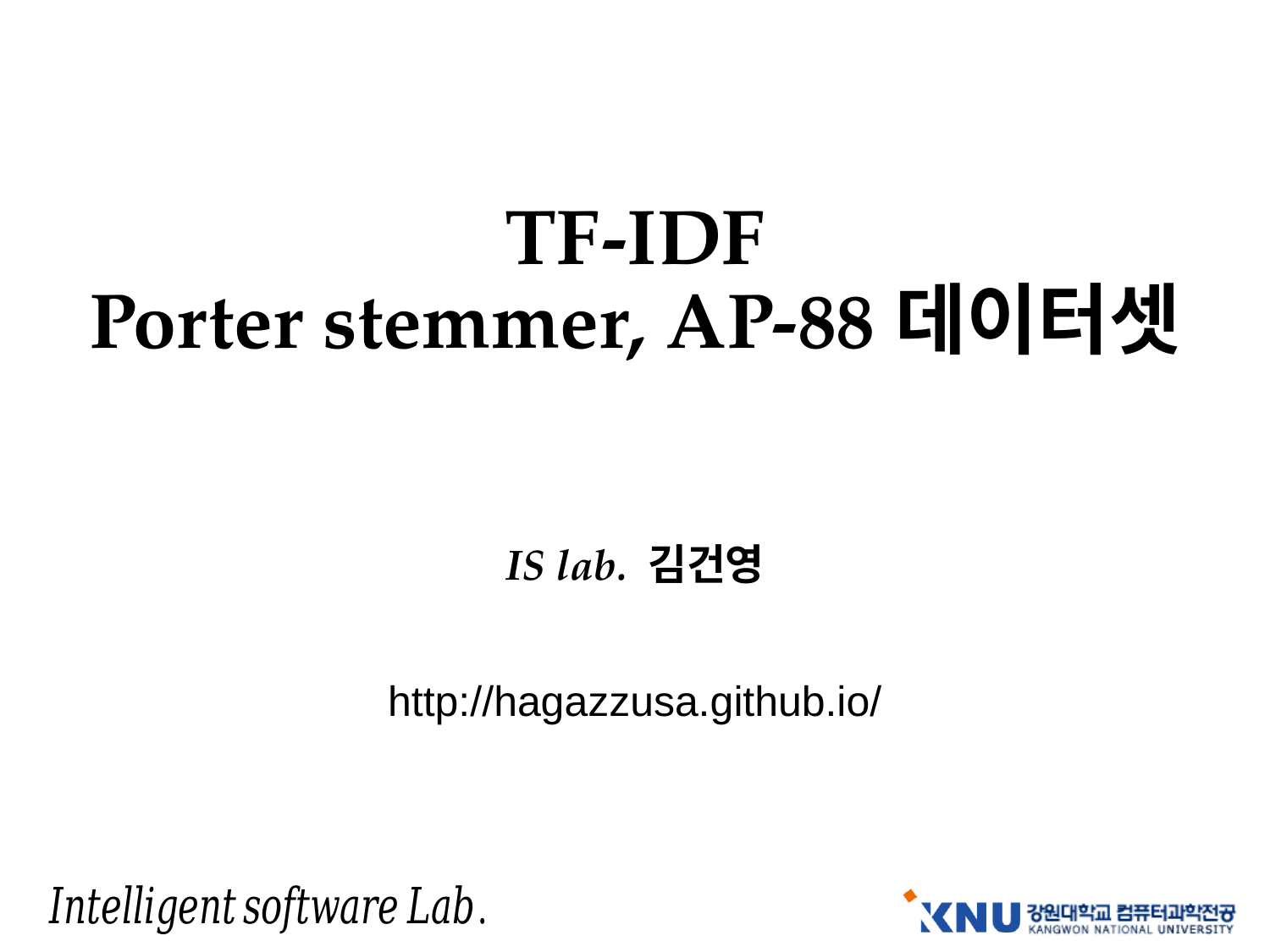

# TF-IDF Porter stemmer, AP-88데이터셋

IS lab. 김건영

http://hagazzusa.github.io/